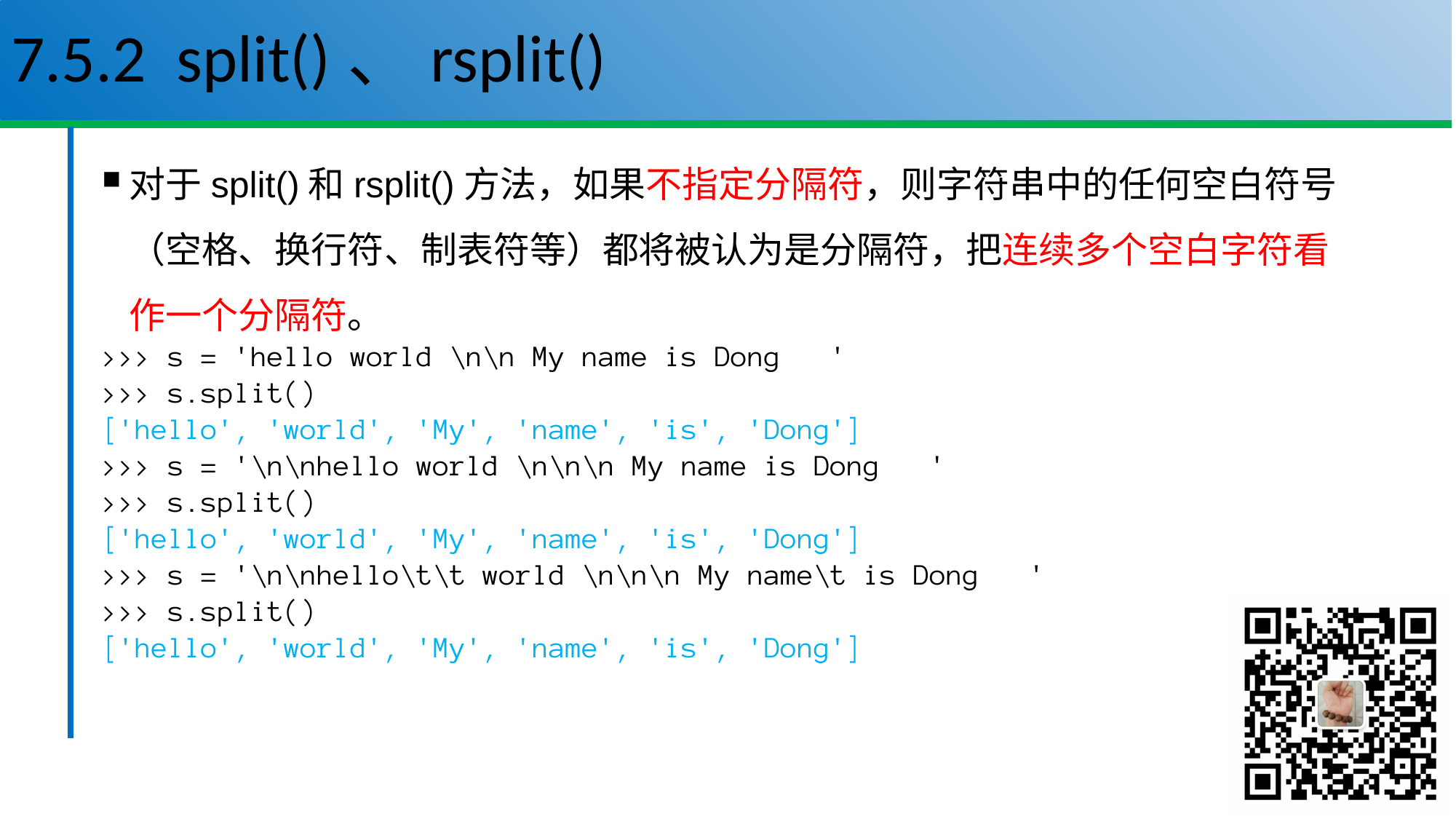

# 7.5.2  split()、rsplit()
对于split()和rsplit()方法，如果不指定分隔符，则字符串中的任何空白符号（空格、换行符、制表符等）都将被认为是分隔符，把连续多个空白字符看作一个分隔符。
>>> s = 'hello world \n\n My name is Dong   '
>>> s.split()
['hello', 'world', 'My', 'name', 'is', 'Dong']
>>> s = '\n\nhello world \n\n\n My name is Dong   '
>>> s.split()
['hello', 'world', 'My', 'name', 'is', 'Dong']
>>> s = '\n\nhello\t\t world \n\n\n My name\t is Dong   '
>>> s.split()
['hello', 'world', 'My', 'name', 'is', 'Dong']
27